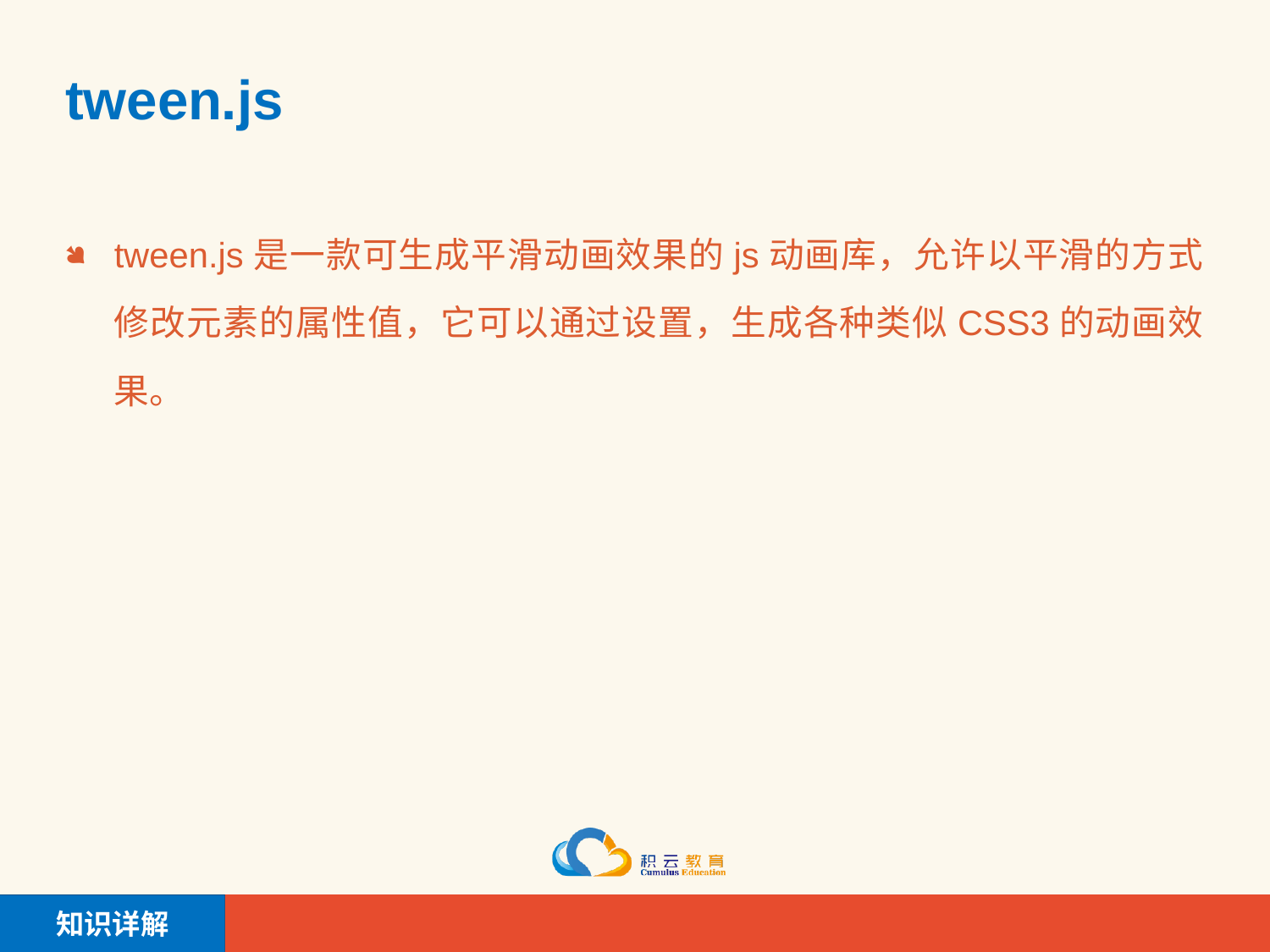

# tween.js
tween.js是一款可生成平滑动画效果的js动画库，允许以平滑的方式修改元素的属性值，它可以通过设置，生成各种类似CSS3的动画效果。